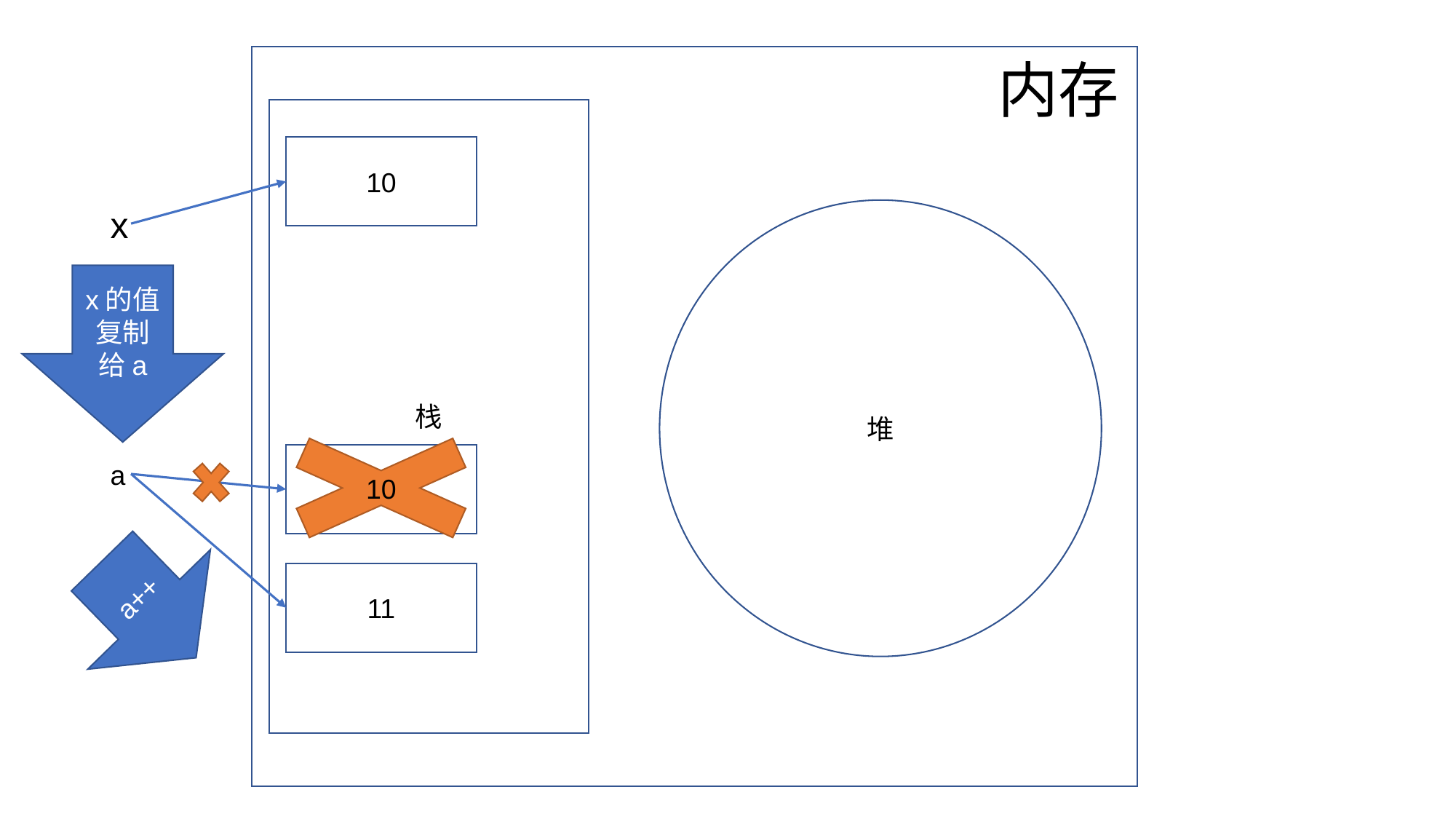

内存
栈
10
x
堆
x的值复制给a
10
10
a

a++
11